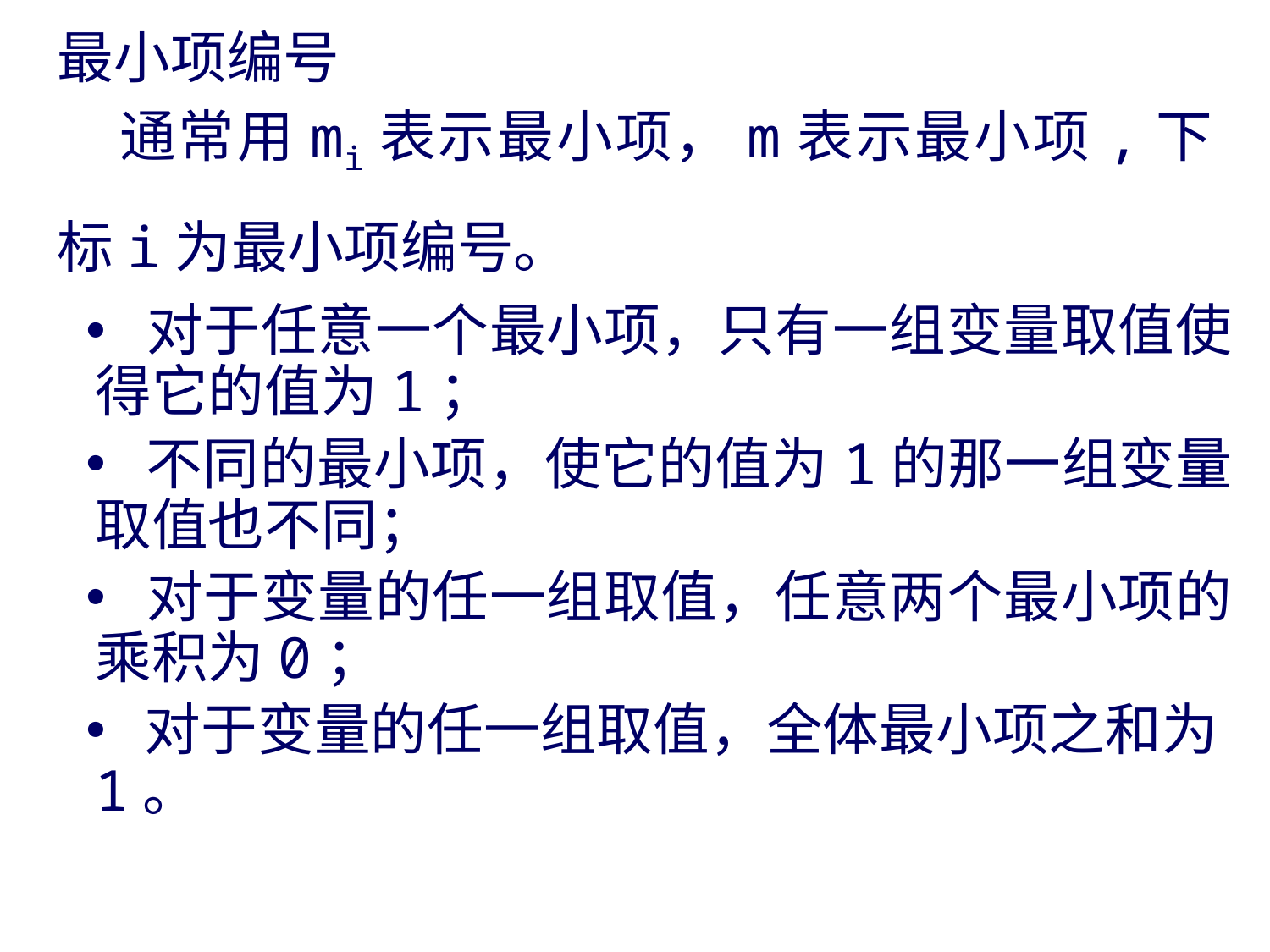

最小项编号
   通常用mi表示最小项，m表示最小项,下标i为最小项编号。
  对于任意一个最小项，只有一组变量取值使得它的值为1；
  不同的最小项，使它的值为1的那一组变量取值也不同；
  对于变量的任一组取值，任意两个最小项的乘积为0；
  对于变量的任一组取值，全体最小项之和为1。